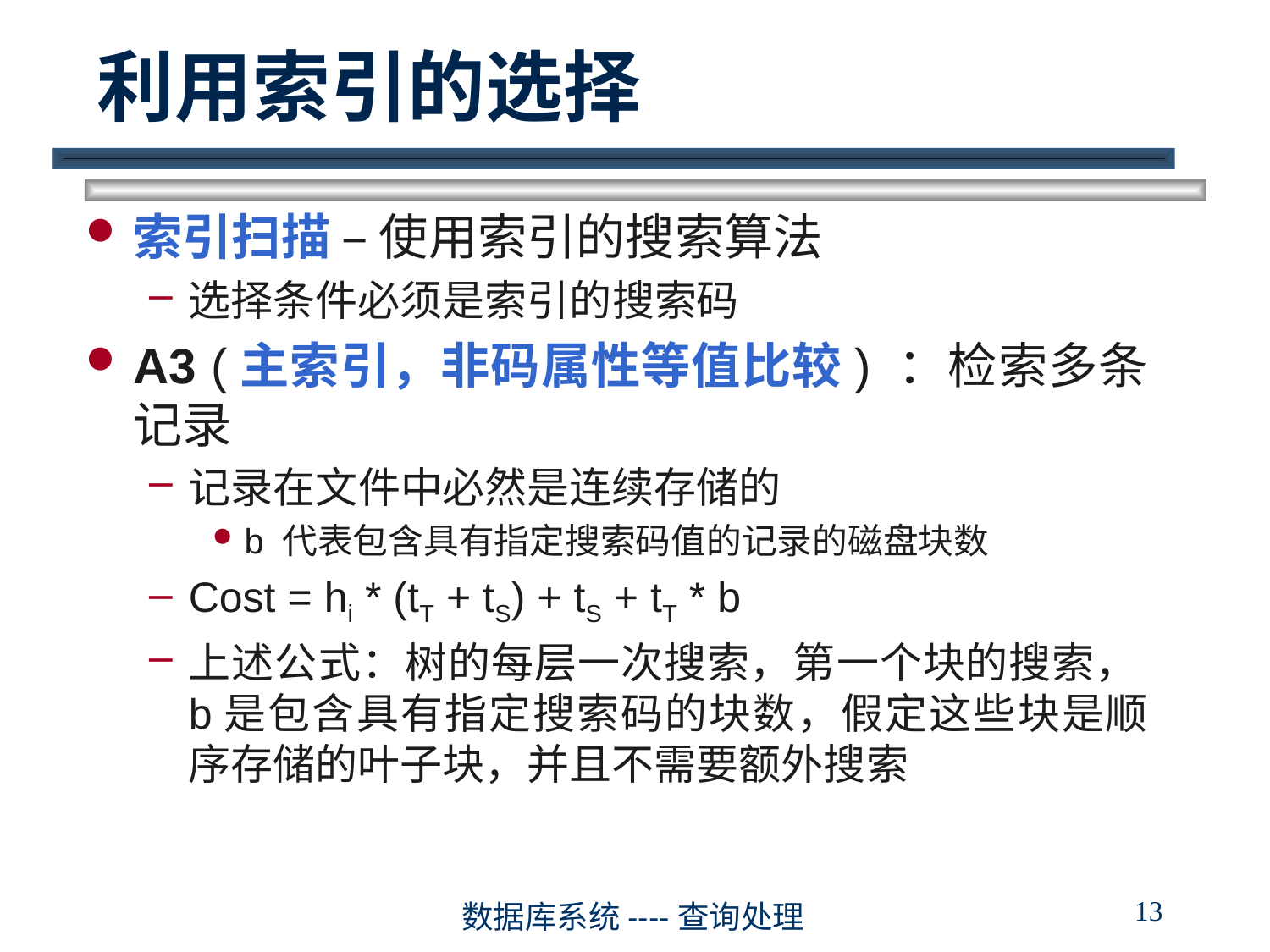

# 利用索引的选择
索引扫描 – 使用索引的搜索算法
选择条件必须是索引的搜索码
A3 (主索引，非码属性等值比较) ：检索多条记录
记录在文件中必然是连续存储的
b 代表包含具有指定搜索码值的记录的磁盘块数
Cost = hi * (tT + tS) + tS + tT * b
上述公式：树的每层一次搜索，第一个块的搜索，b是包含具有指定搜索码的块数，假定这些块是顺序存储的叶子块，并且不需要额外搜索
13
数据库系统----查询处理